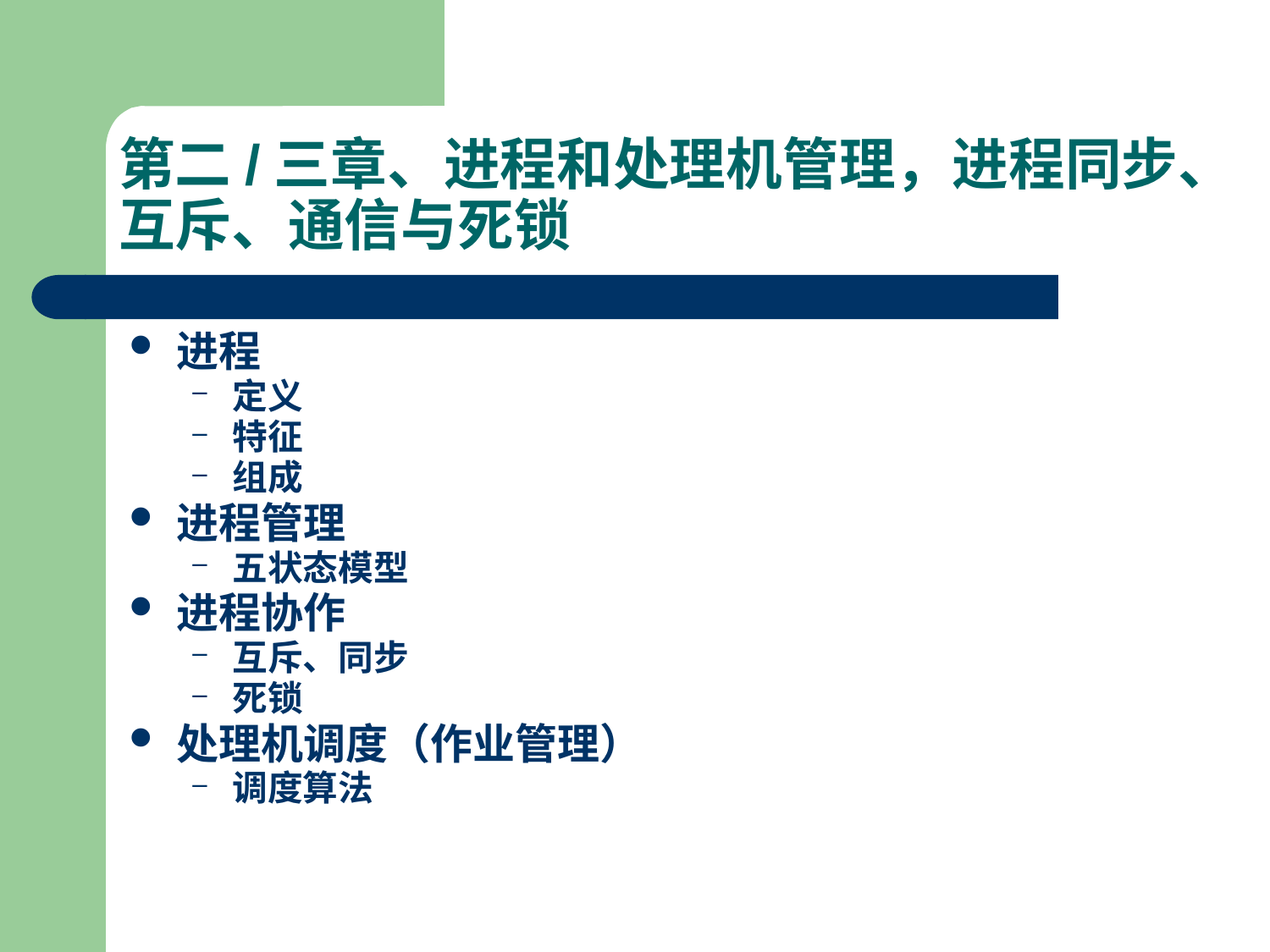

# 第二/三章、进程和处理机管理，进程同步、互斥、通信与死锁
进程
定义
特征
组成
进程管理
五状态模型
进程协作
互斥、同步
死锁
处理机调度（作业管理）
调度算法